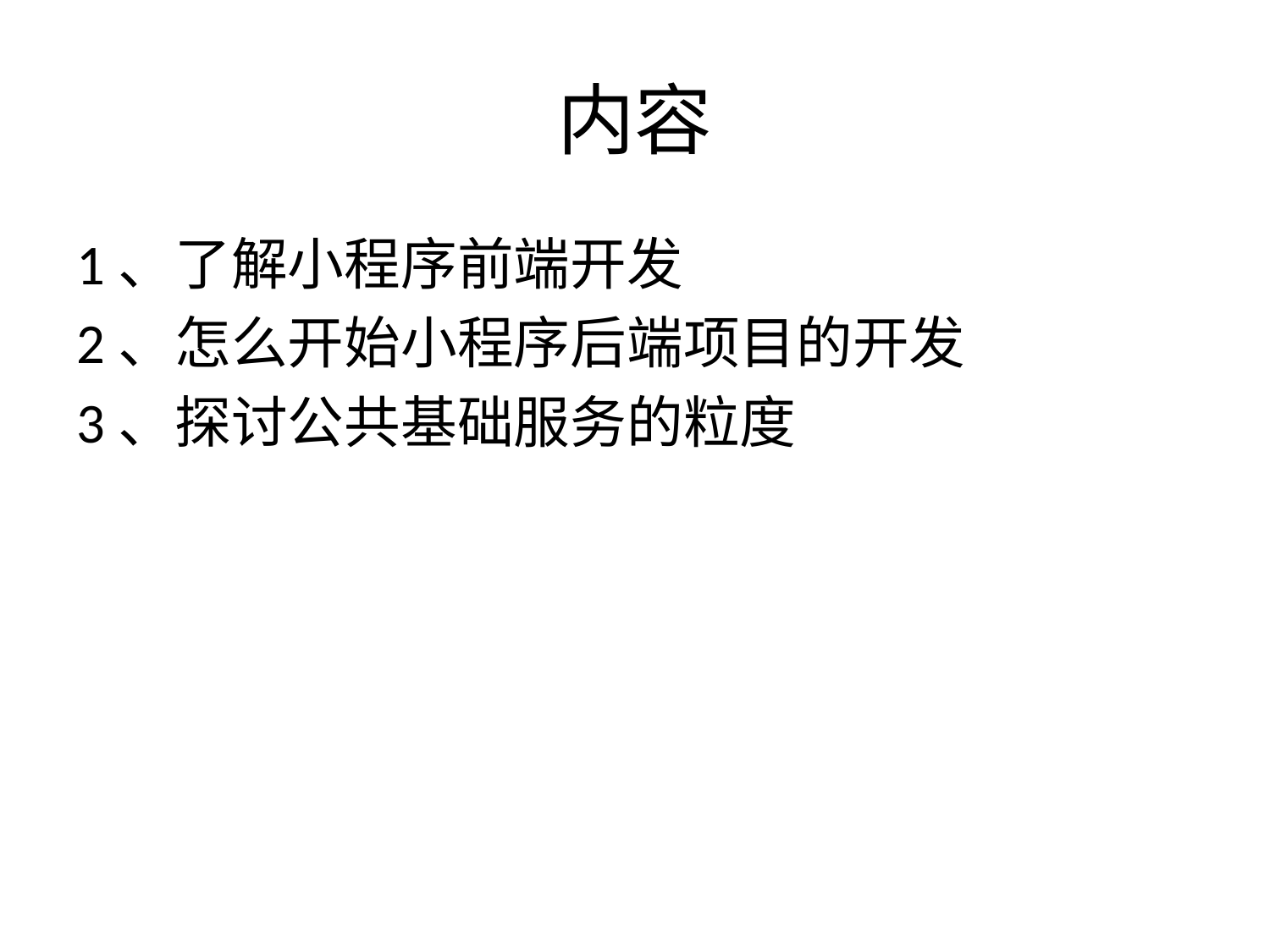

# 内容
1、了解小程序前端开发
2、怎么开始小程序后端项目的开发
3、探讨公共基础服务的粒度